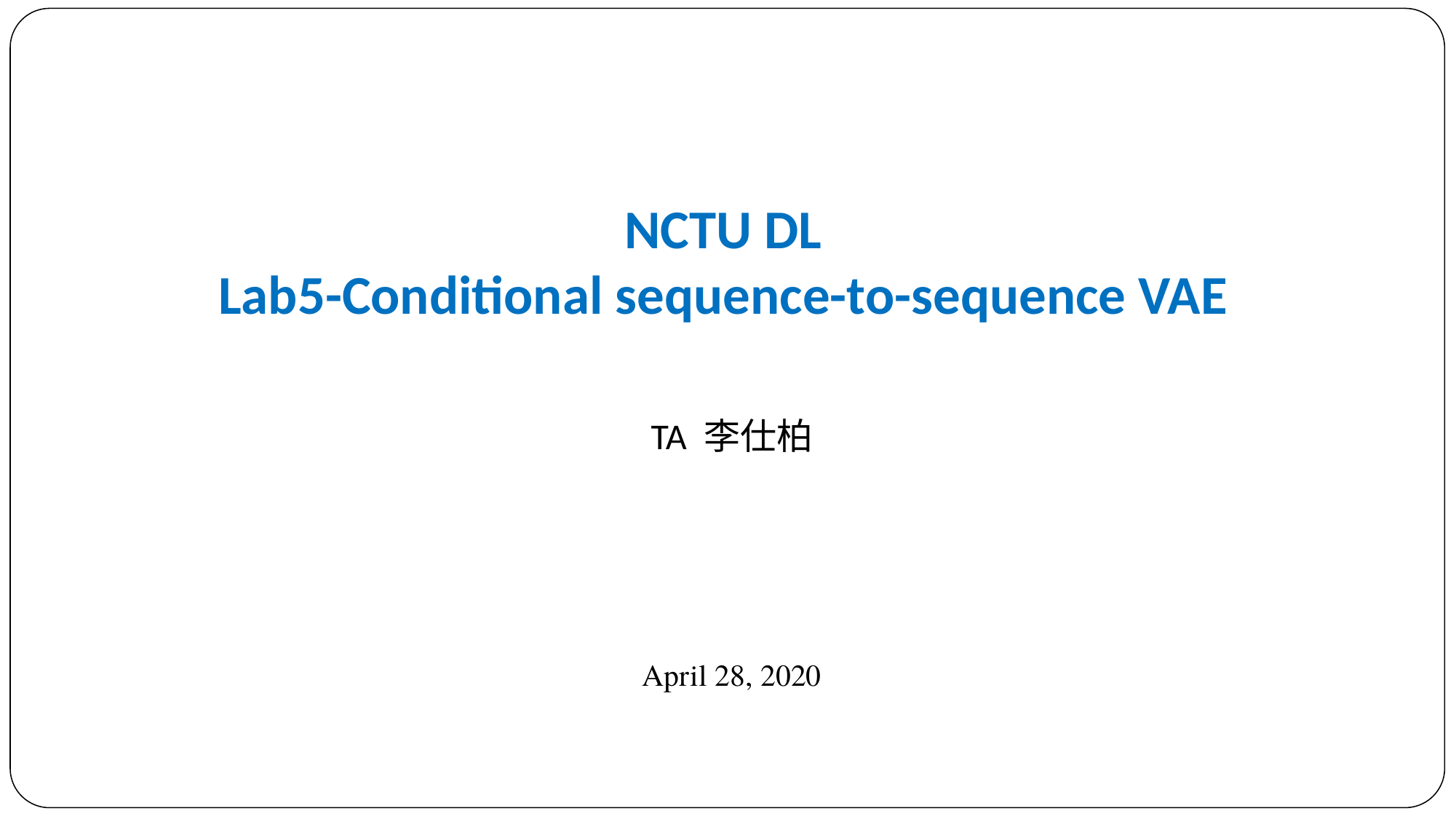

# NCTU DL Lab5-Conditional sequence-to-sequence VAE
TA 李仕柏
April 28, 2020